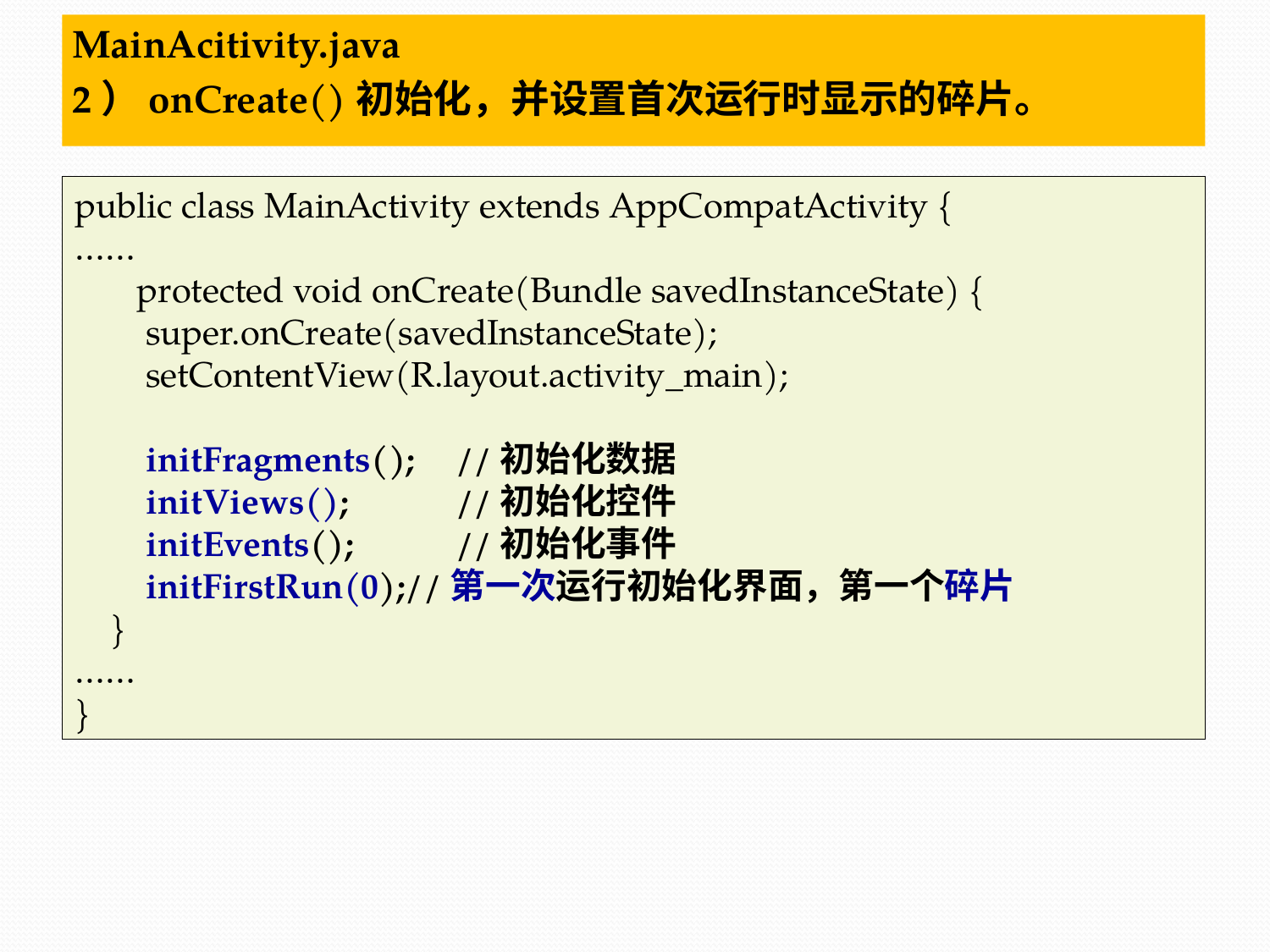

MainAcitivity.java
2）onCreate()初始化，并设置首次运行时显示的碎片。
public class MainActivity extends AppCompatActivity {
……
       protected void onCreate(Bundle savedInstanceState) {
        super.onCreate(savedInstanceState);
        setContentView(R.layout.activity_main);

        initFragments();	//初始化数据
        initViews();	//初始化控件
        initEvents();	//初始化事件
        initFirstRun(0);//第一次运行初始化界面，第一个碎片
    }
……
}